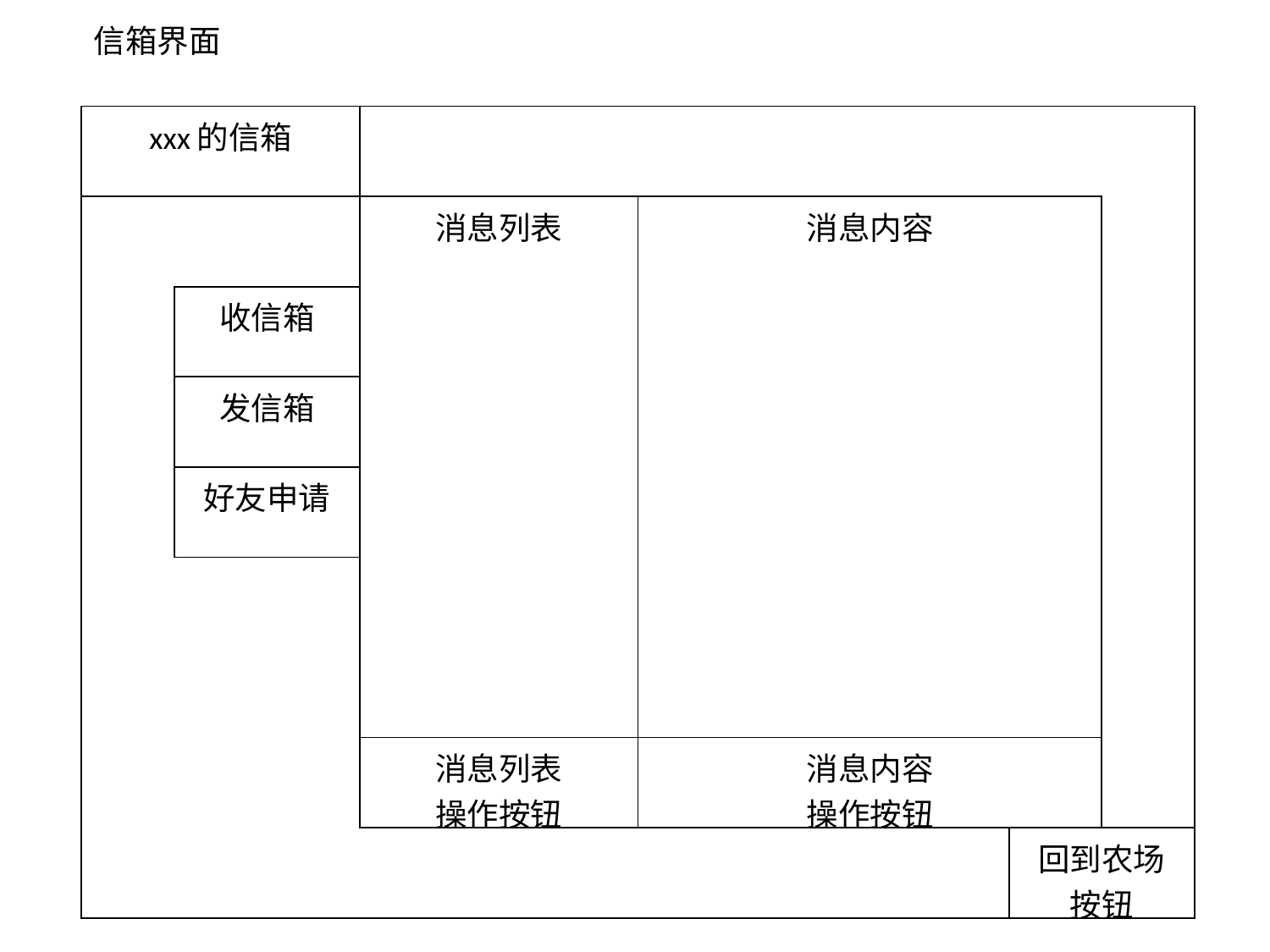

信箱界面
| xxx的信箱 |  |  |  |  |  |  |  |  |  |  |  |
| --- | --- | --- | --- | --- | --- | --- | --- | --- | --- | --- | --- |
|  |  |  | 消息列表 |  |  | 消息内容 |  |  |  |  |  |
|  | 收信箱 |  |  |  |  |  |  |  |  |  |  |
|  | 发信箱 |  |  |  |  |  |  |  |  |  |  |
|  | 好友申请 |  |  |  |  |  |  |  |  |  |  |
|  |  |  |  |  |  |  |  |  |  |  |  |
|  |  |  |  |  |  |  |  |  |  |  |  |
|  |  |  | 消息列表 操作按钮 |  |  | 消息内容 操作按钮 |  |  |  |  |  |
|  |  |  |  |  |  |  |  |  |  | 回到农场 按钮 |  |